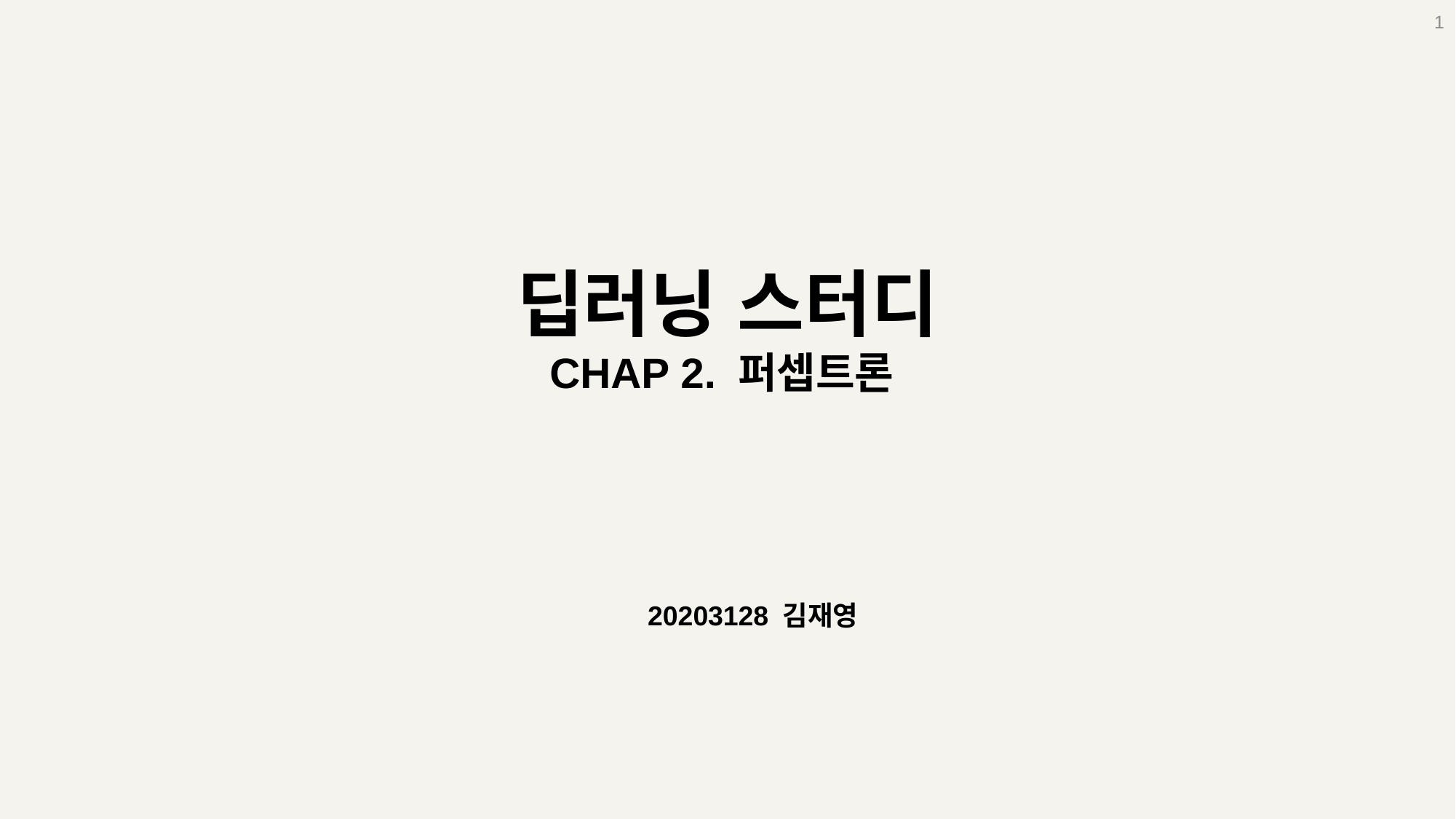

1
딥러닝 스터디
CHAP 2. 퍼셉트론
20203128 김재영